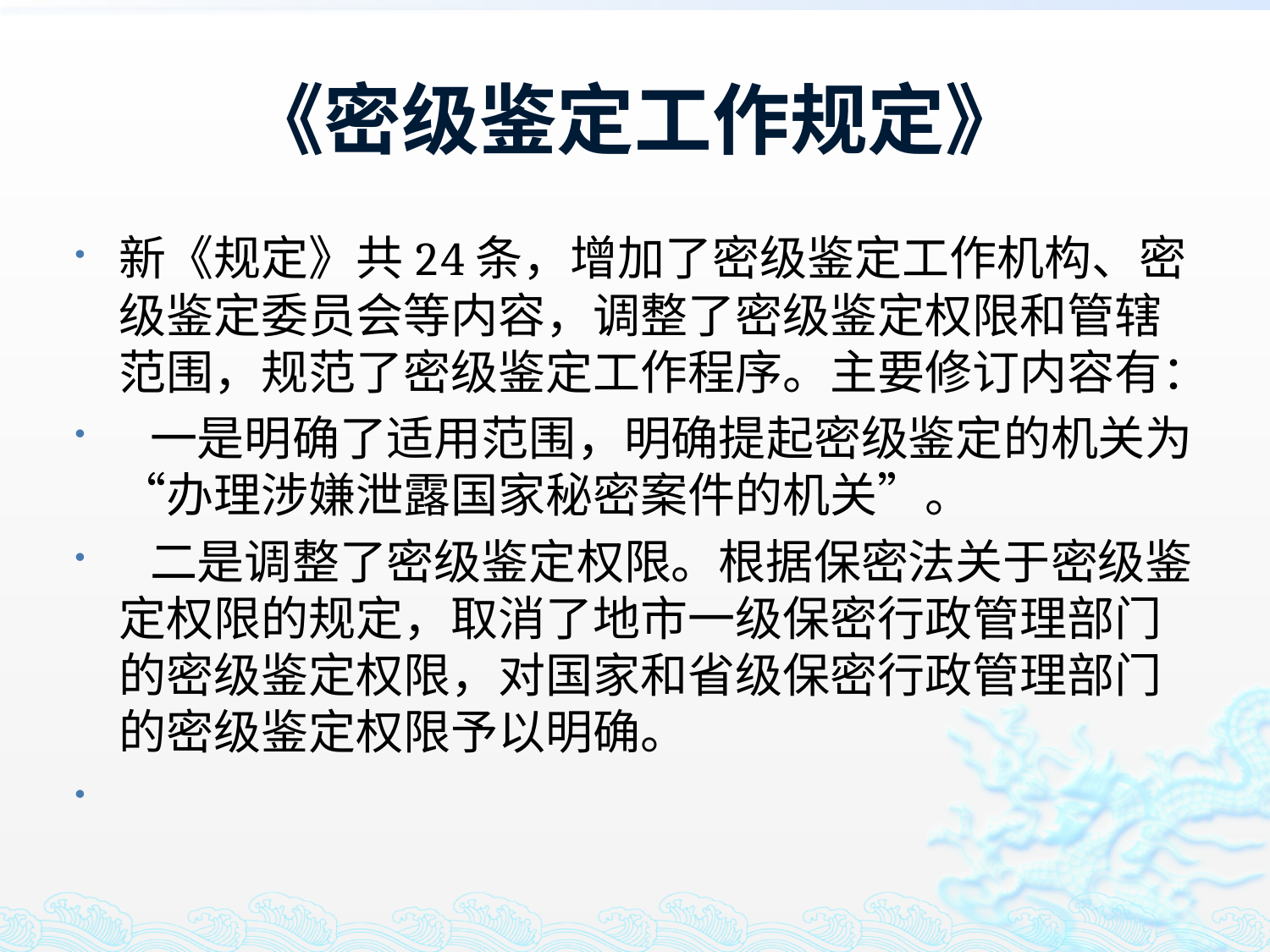

# 《密级鉴定工作规定》
新《规定》共24条，增加了密级鉴定工作机构、密级鉴定委员会等内容，调整了密级鉴定权限和管辖范围，规范了密级鉴定工作程序。主要修订内容有：
  一是明确了适用范围，明确提起密级鉴定的机关为“办理涉嫌泄露国家秘密案件的机关”。
  二是调整了密级鉴定权限。根据保密法关于密级鉴定权限的规定，取消了地市一级保密行政管理部门的密级鉴定权限，对国家和省级保密行政管理部门的密级鉴定权限予以明确。